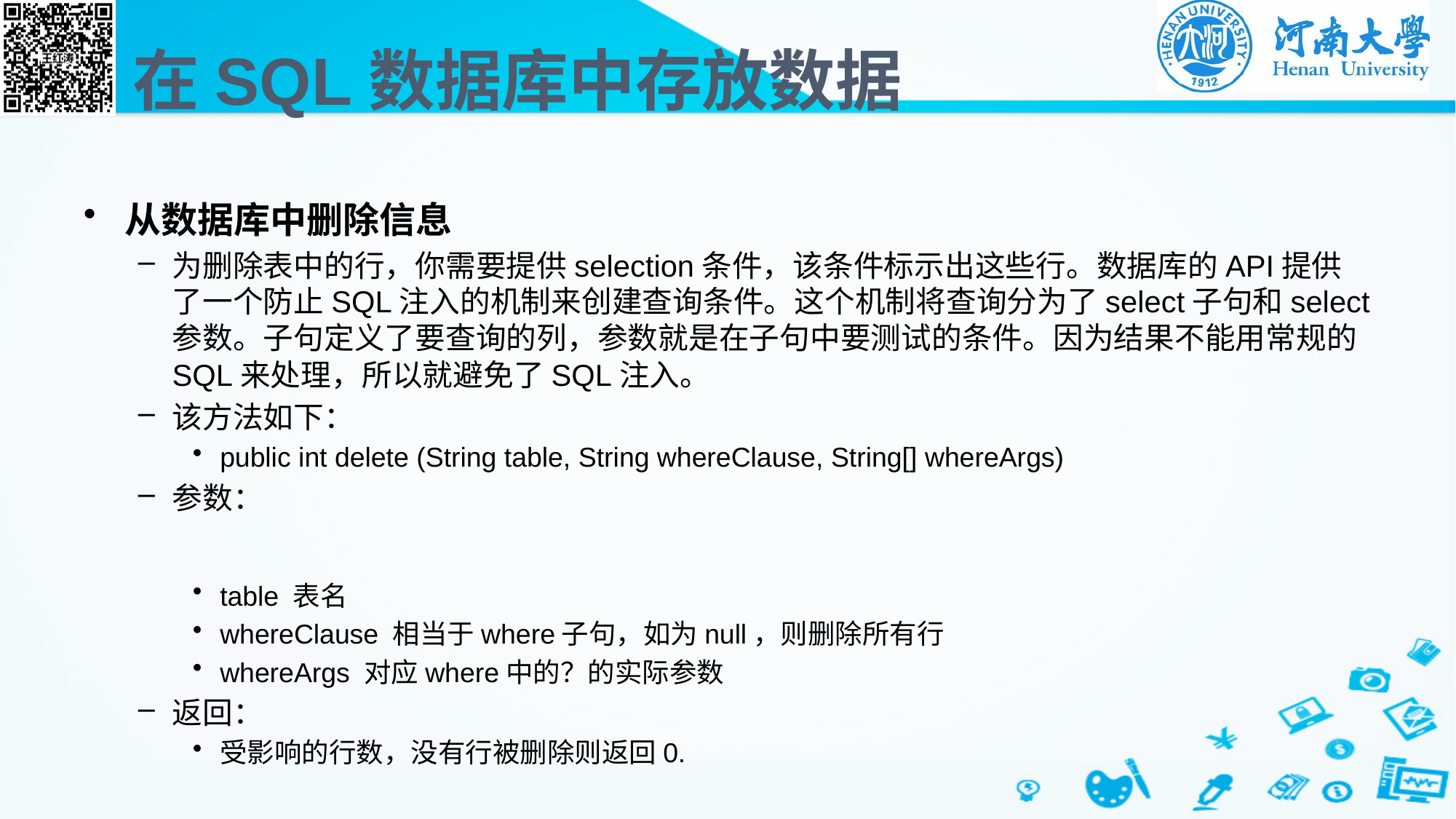

# 在SQL数据库中存放数据
从数据库中删除信息
为删除表中的行，你需要提供selection条件，该条件标示出这些行。数据库的API提供了一个防止SQL注入的机制来创建查询条件。这个机制将查询分为了select子句和select参数。子句定义了要查询的列，参数就是在子句中要测试的条件。因为结果不能用常规的SQL来处理，所以就避免了SQL注入。
该方法如下：
public int delete (String table, String whereClause, String[] whereArgs)
参数：

table 表名
whereClause 相当于where子句，如为null，则删除所有行
whereArgs 对应where中的？的实际参数
返回：
受影响的行数，没有行被删除则返回0.